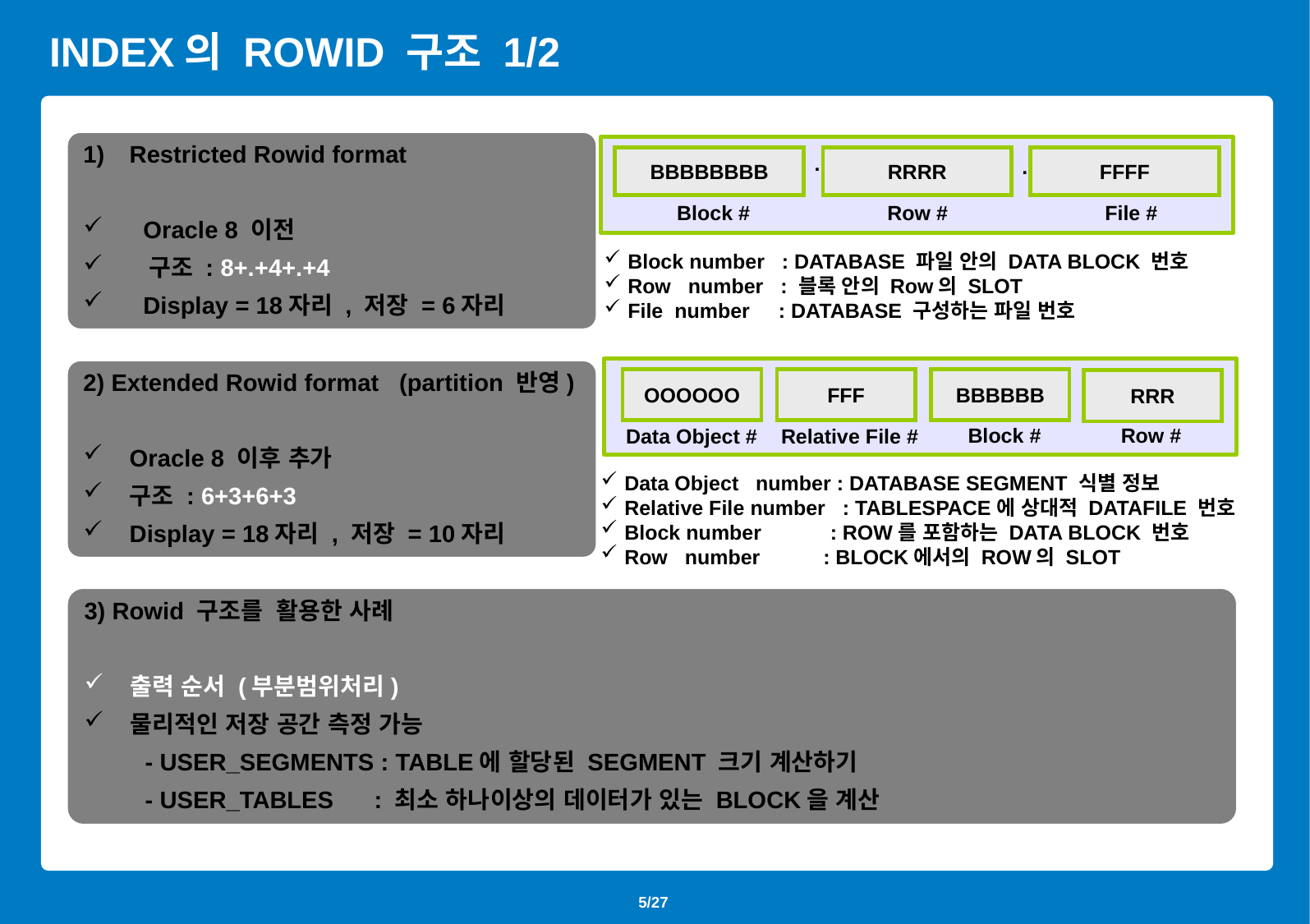

# INDEX의 ROWID 구조 1/2
Restricted Rowid format

  Oracle 8 이전
  구조 : 8+.+4+.+4
  Display = 18자리 , 저장 = 6자리

.
BBBBBBBB
RRRR
FFFF
.
Block #
Row #
File #
Block number   : DATABASE 파일 안의 DATA BLOCK 번호
Row   number   : 블록 안의 Row의 SLOT
File  number     : DATABASE 구성하는 파일 번호

OOOOOO
FFF
BBBBBB
RRR
Row #
Block #
Relative File #
Data Object #
Data Object   number : DATABASE SEGMENT 식별 정보
Relative File number   : TABLESPACE에 상대적 DATAFILE 번호
Block number            : ROW를 포함하는 DATA BLOCK 번호
Row   number           : BLOCK에서의 ROW의 SLOT
2) Extended Rowid format   (partition 반영)

Oracle 8 이후 추가
구조 : 6+3+6+3
Display = 18자리 , 저장 = 10자리
3) Rowid 구조를  활용한 사례

출력 순서 (부분범위처리)
물리적인 저장 공간 측정 가능
         - USER_SEGMENTS : TABLE에 할당된 SEGMENT 크기 계산하기
         - USER_TABLES      : 최소 하나이상의 데이터가 있는 BLOCK을 계산